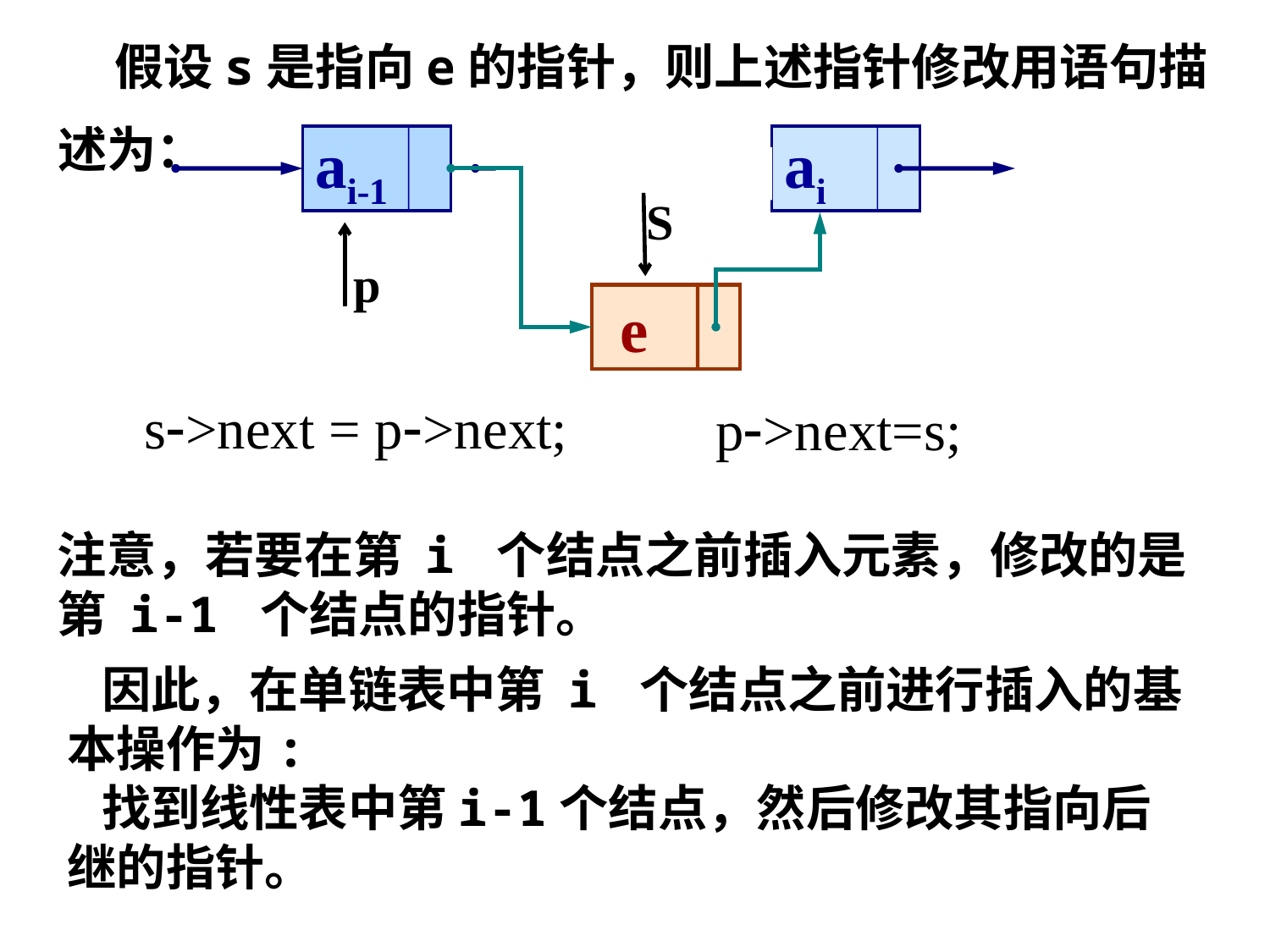

假设s是指向e的指针，则上述指针修改用语句描述为：
ai-1

ai-1

ai

S
p
 e

s−>next = p−>next;
p−>next=s;
注意，若要在第 i 个结点之前插入元素，修改的是第 i-1 个结点的指针。
  因此，在单链表中第 i 个结点之前进行插入的基本操作为:
  找到线性表中第i-1个结点，然后修改其指向后继的指针。